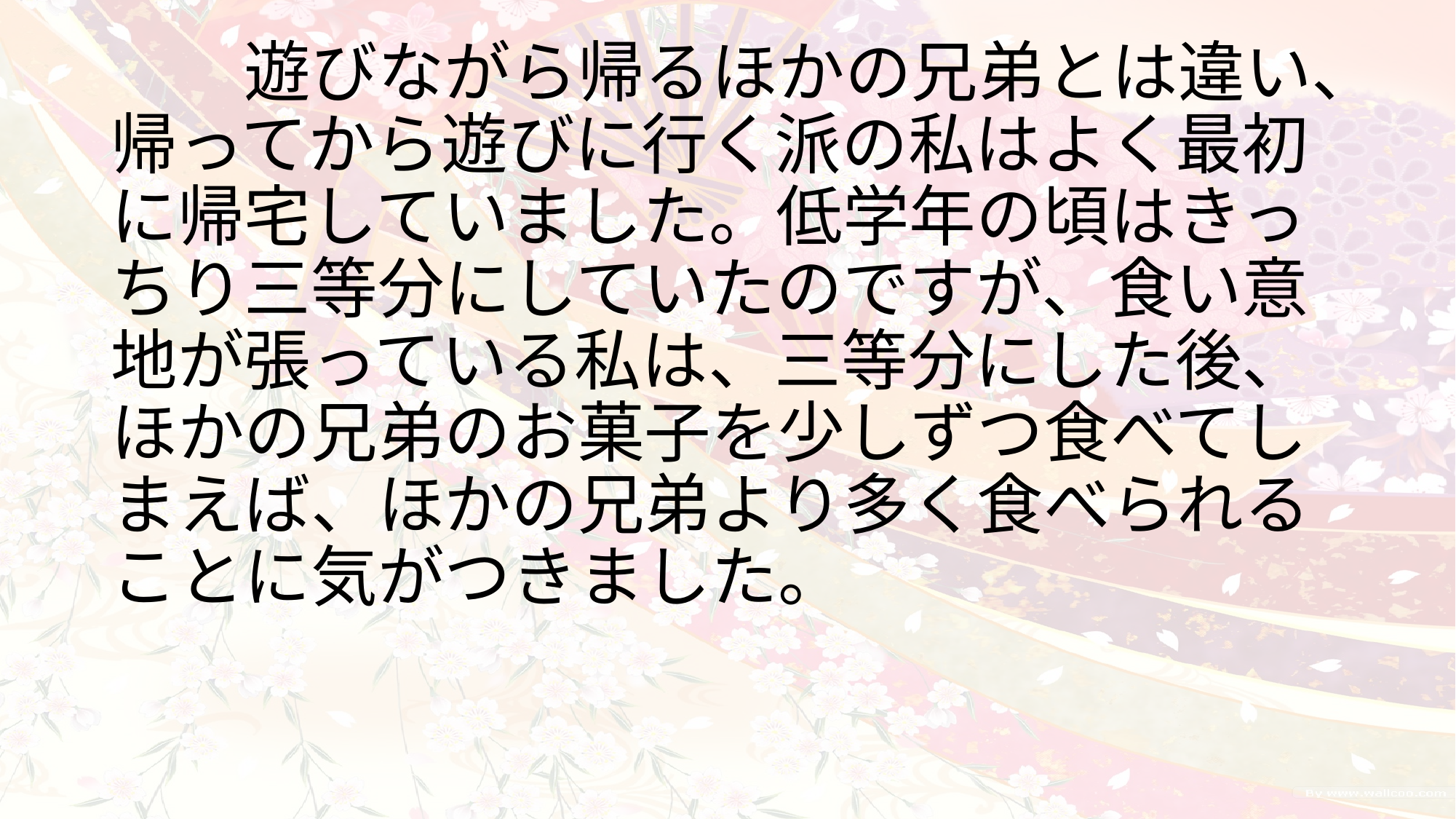

遊びながら帰るほかの兄弟とは違い、帰ってから遊びに行く派の私はよく最初に帰宅していました。低学年の頃はきっちり三等分にしていたのですが、食い意地が張っている私は、三等分にした後、ほかの兄弟のお菓子を少しずつ食べてしまえば、ほかの兄弟より多く食べられることに気がつきました。